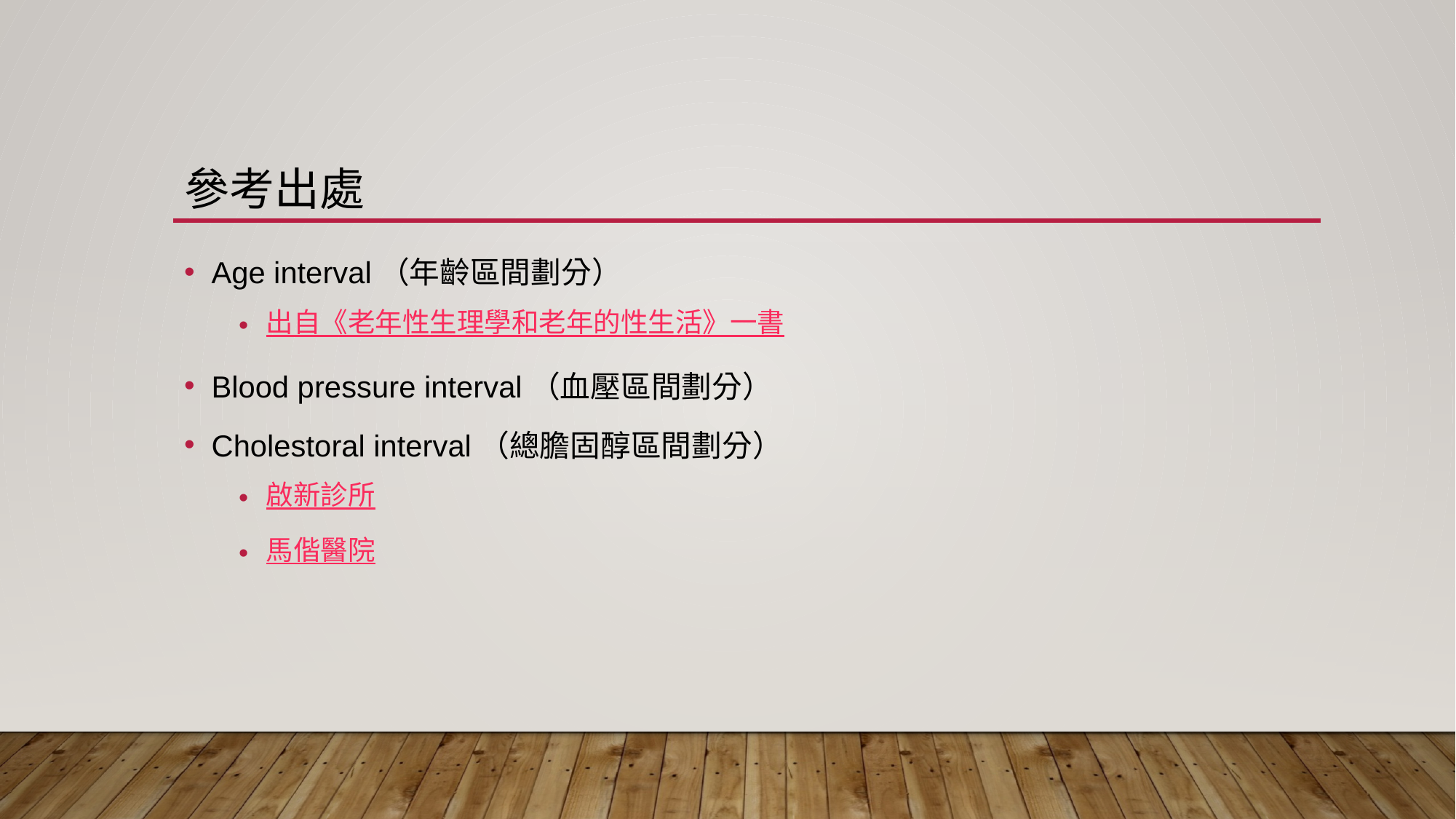

# 參考出處
Age interval（年齡區間劃分）
出自《老年性生理學和老年的性生活》一書
Blood pressure interval（血壓區間劃分）
Cholestoral interval（總膽固醇區間劃分）
啟新診所
馬偕醫院